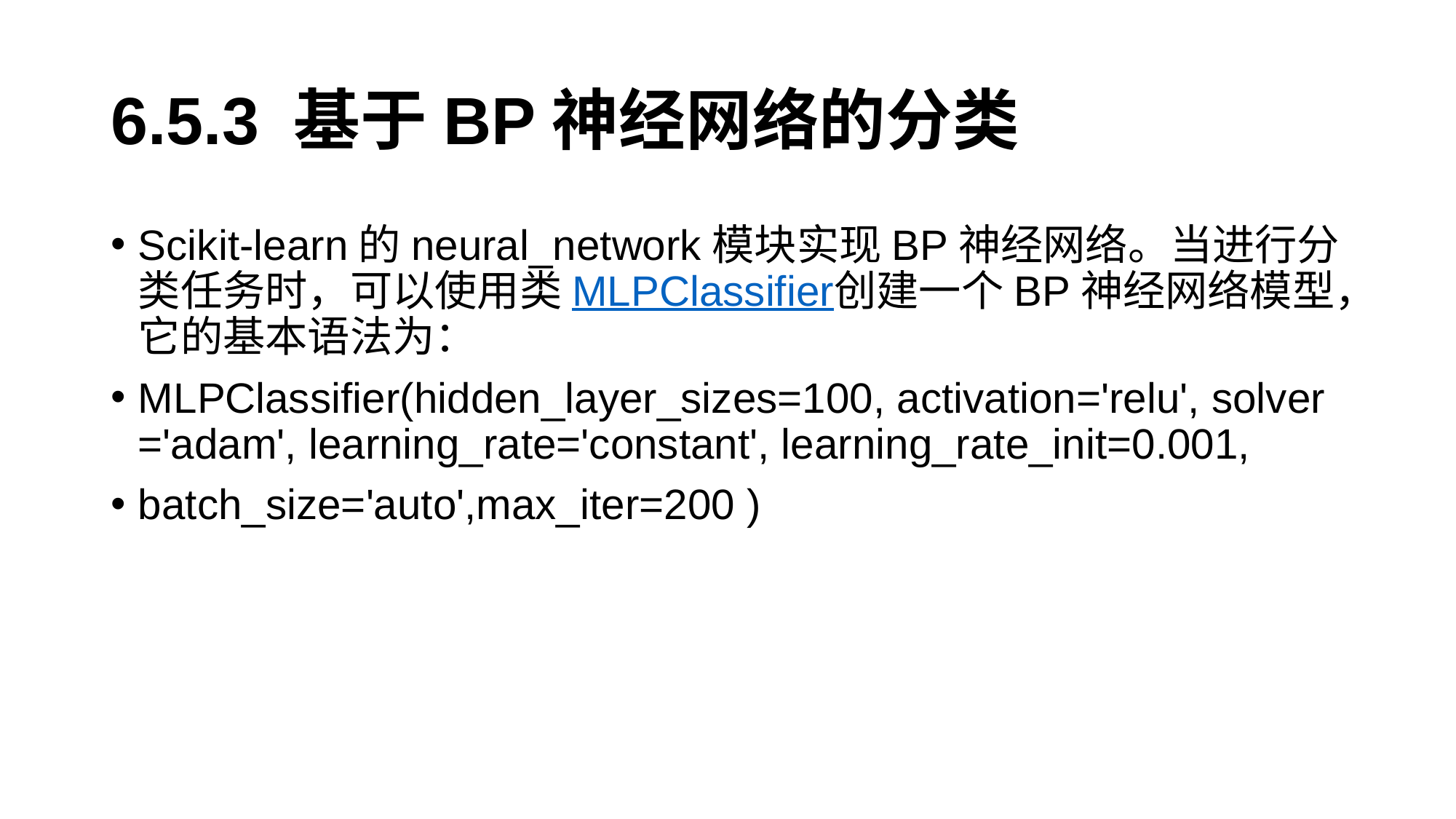

# 6.5.3 基于BP神经网络的分类
Scikit-learn的neural_network模块实现BP神经网络。当进行分类任务时，可以使用类MLPClassifier创建一个BP神经网络模型，它的基本语法为：
MLPClassifier(hidden_layer_sizes=100, activation='relu', solver='adam', learning_rate='constant', learning_rate_init=0.001,
batch_size='auto',max_iter=200 )